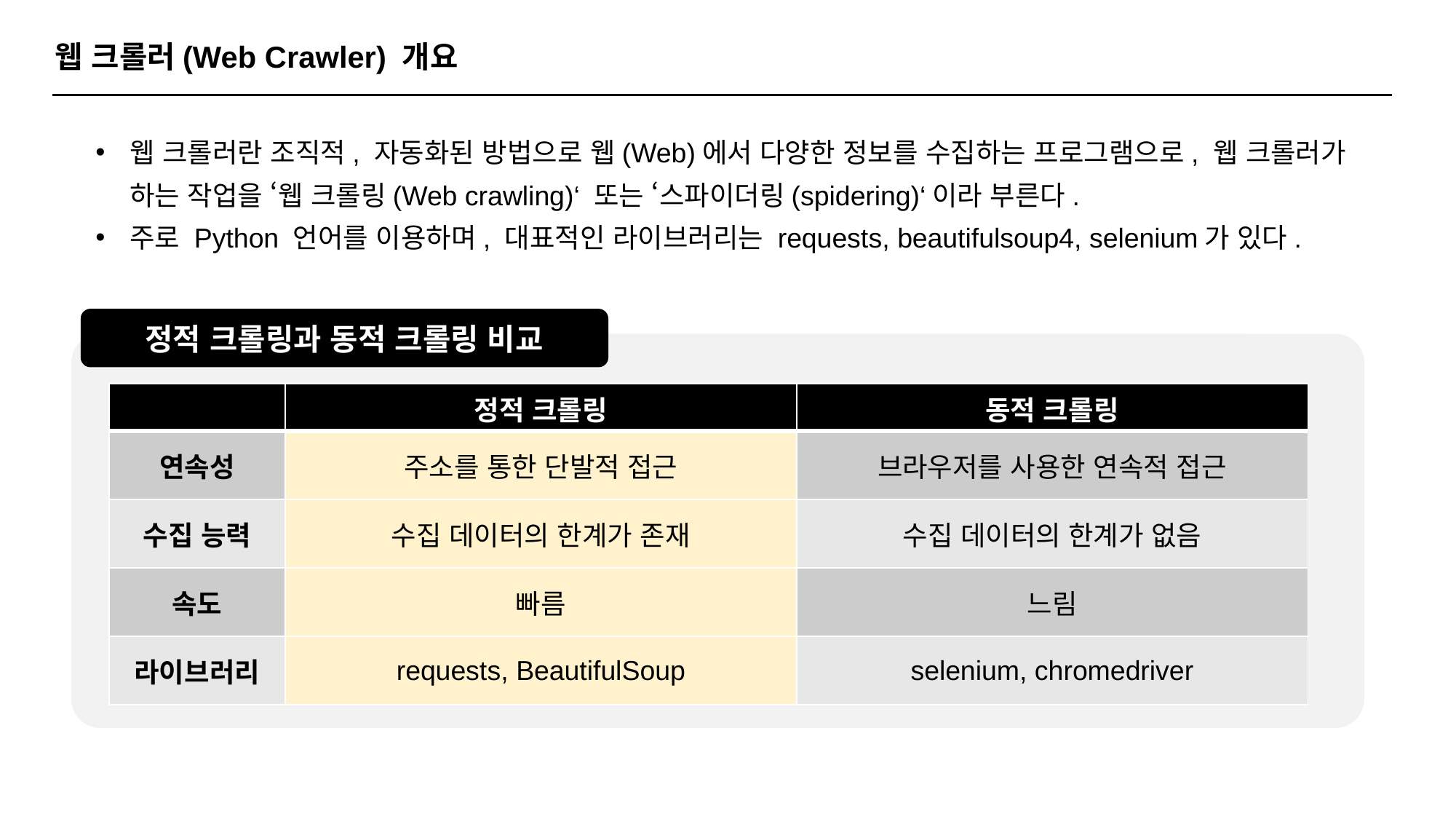

웹 크롤러(Web Crawler) 개요
웹 크롤러란 조직적, 자동화된 방법으로 웹(Web)에서 다양한 정보를 수집하는 프로그램으로, 웹 크롤러가 하는 작업을 ‘웹 크롤링(Web crawling)‘ 또는 ‘스파이더링(spidering)‘이라 부른다.
주로 Python 언어를 이용하며, 대표적인 라이브러리는 requests, beautifulsoup4, selenium가 있다.
정적 크롤링과 동적 크롤링 비교

|  | 정적 크롤링 | 동적 크롤링 |
| --- | --- | --- |
| 연속성 | 주소를 통한 단발적 접근 | 브라우저를 사용한 연속적 접근 |
| 수집 능력 | 수집 데이터의 한계가 존재 | 수집 데이터의 한계가 없음 |
| 속도 | 빠름 | 느림 |
| 라이브러리 | requests, BeautifulSoup | selenium, chromedriver |